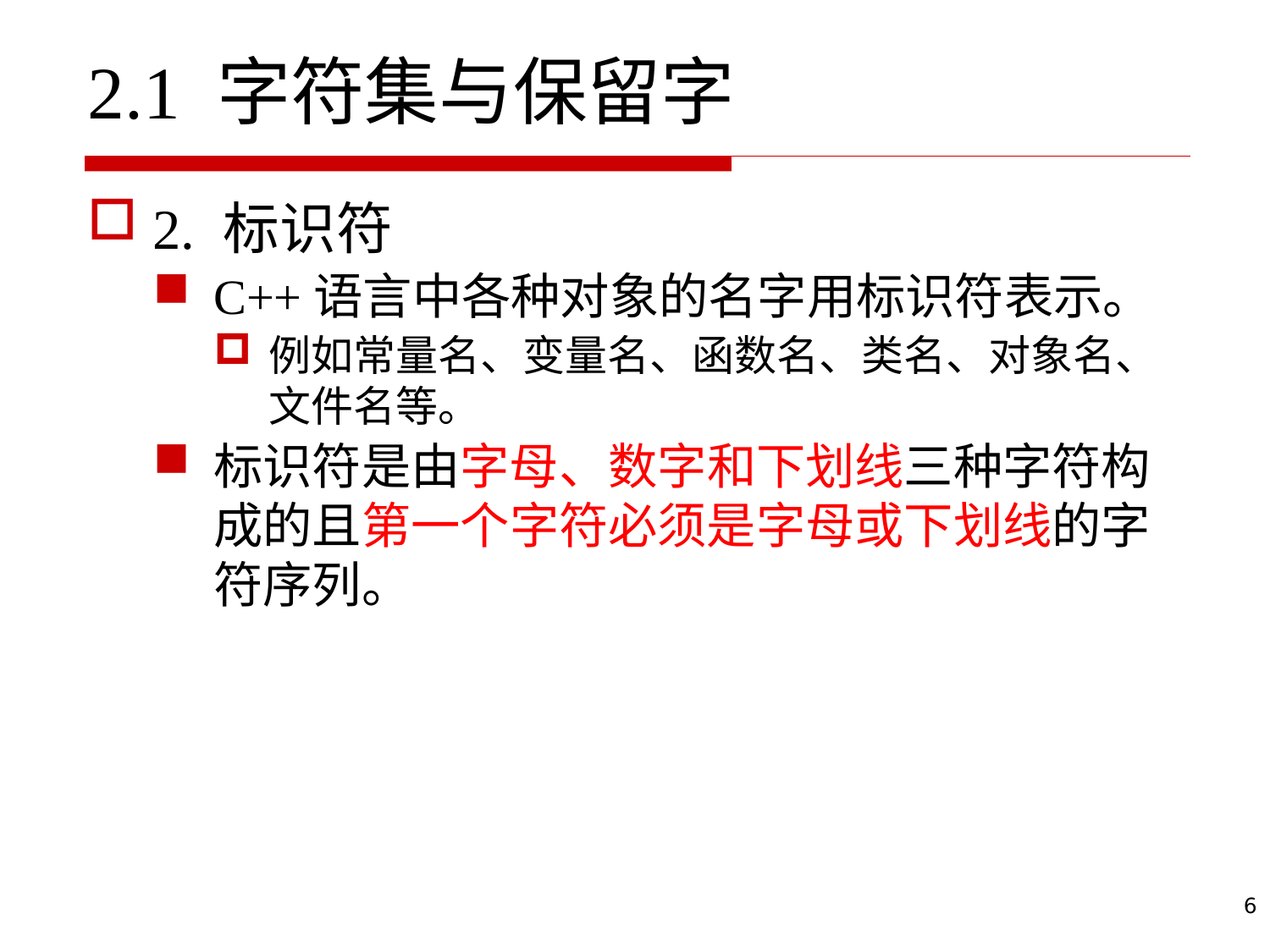

# 2.1 字符集与保留字
2. 标识符
C++语言中各种对象的名字用标识符表示。
例如常量名、变量名、函数名、类名、对象名、文件名等。
标识符是由字母、数字和下划线三种字符构成的且第一个字符必须是字母或下划线的字符序列。

6